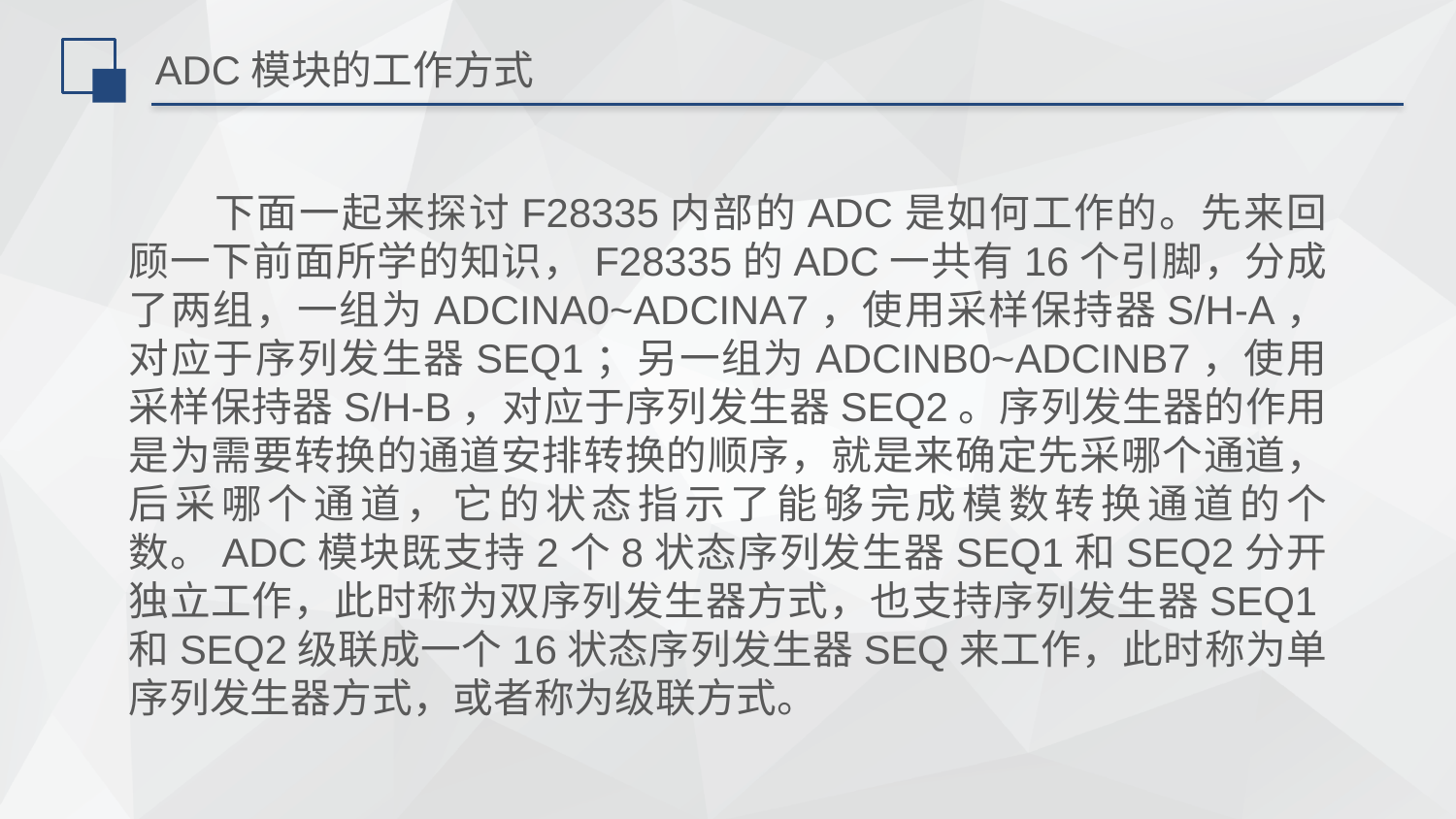

# ADC模块的工作方式
下面一起来探讨F28335内部的ADC是如何工作的。先来回顾一下前面所学的知识，F28335的ADC一共有16个引脚，分成了两组，一组为ADCINA0~ADCINA7，使用采样保持器S/H-A，对应于序列发生器SEQ1；另一组为ADCINB0~ADCINB7，使用采样保持器S/H-B，对应于序列发生器SEQ2。序列发生器的作用是为需要转换的通道安排转换的顺序，就是来确定先采哪个通道，后采哪个通道，它的状态指示了能够完成模数转换通道的个数。ADC模块既支持2个8状态序列发生器SEQ1和SEQ2分开独立工作，此时称为双序列发生器方式，也支持序列发生器SEQ1和SEQ2级联成一个16状态序列发生器SEQ来工作，此时称为单序列发生器方式，或者称为级联方式。